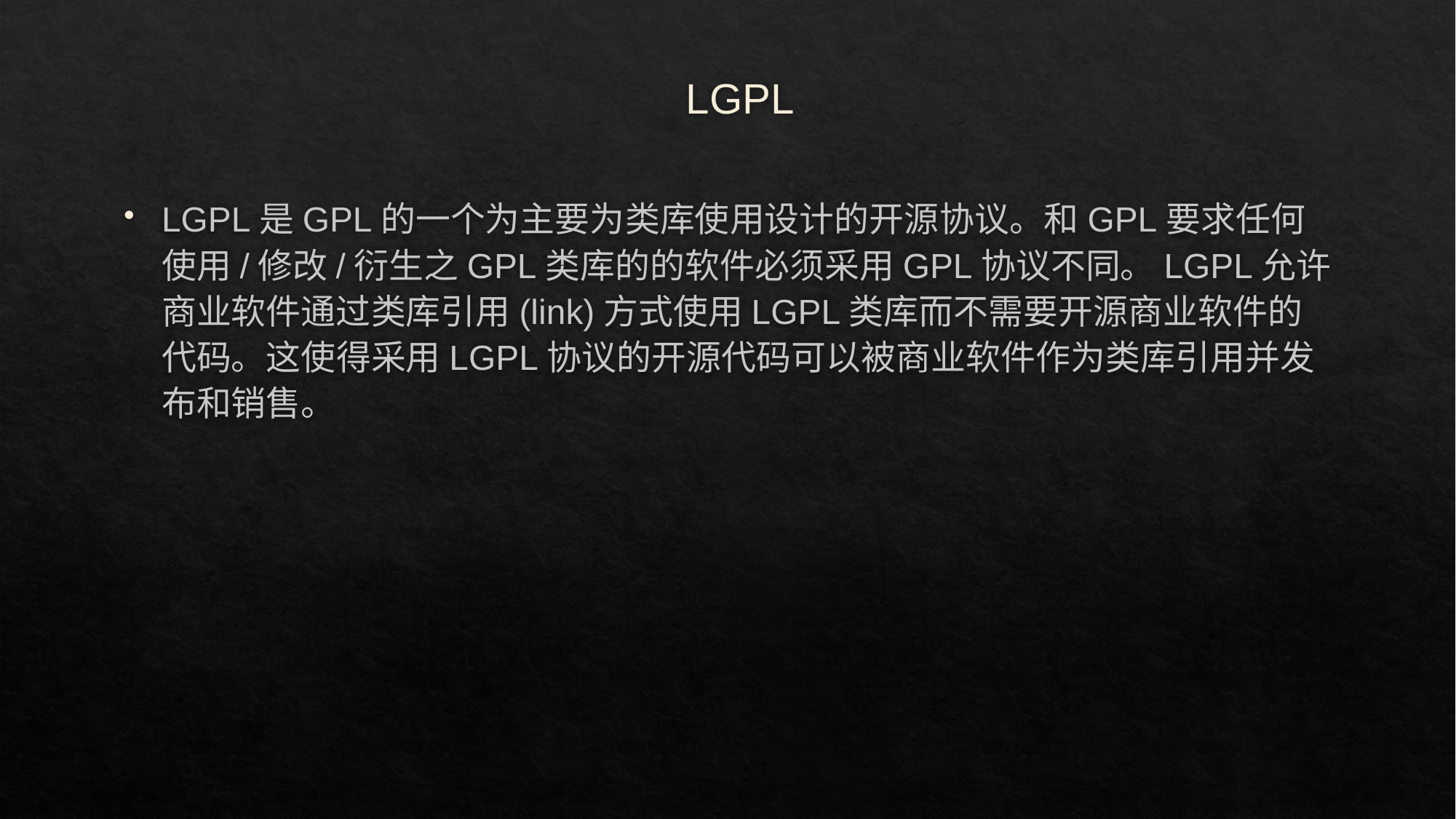

# LGPL
LGPL是GPL的一个为主要为类库使用设计的开源协议。和GPL要求任何使用/修改/衍生之GPL类库的的软件必须采用GPL协议不同。LGPL允许商业软件通过类库引用(link)方式使用LGPL类库而不需要开源商业软件的代码。这使得采用LGPL协议的开源代码可以被商业软件作为类库引用并发布和销售。